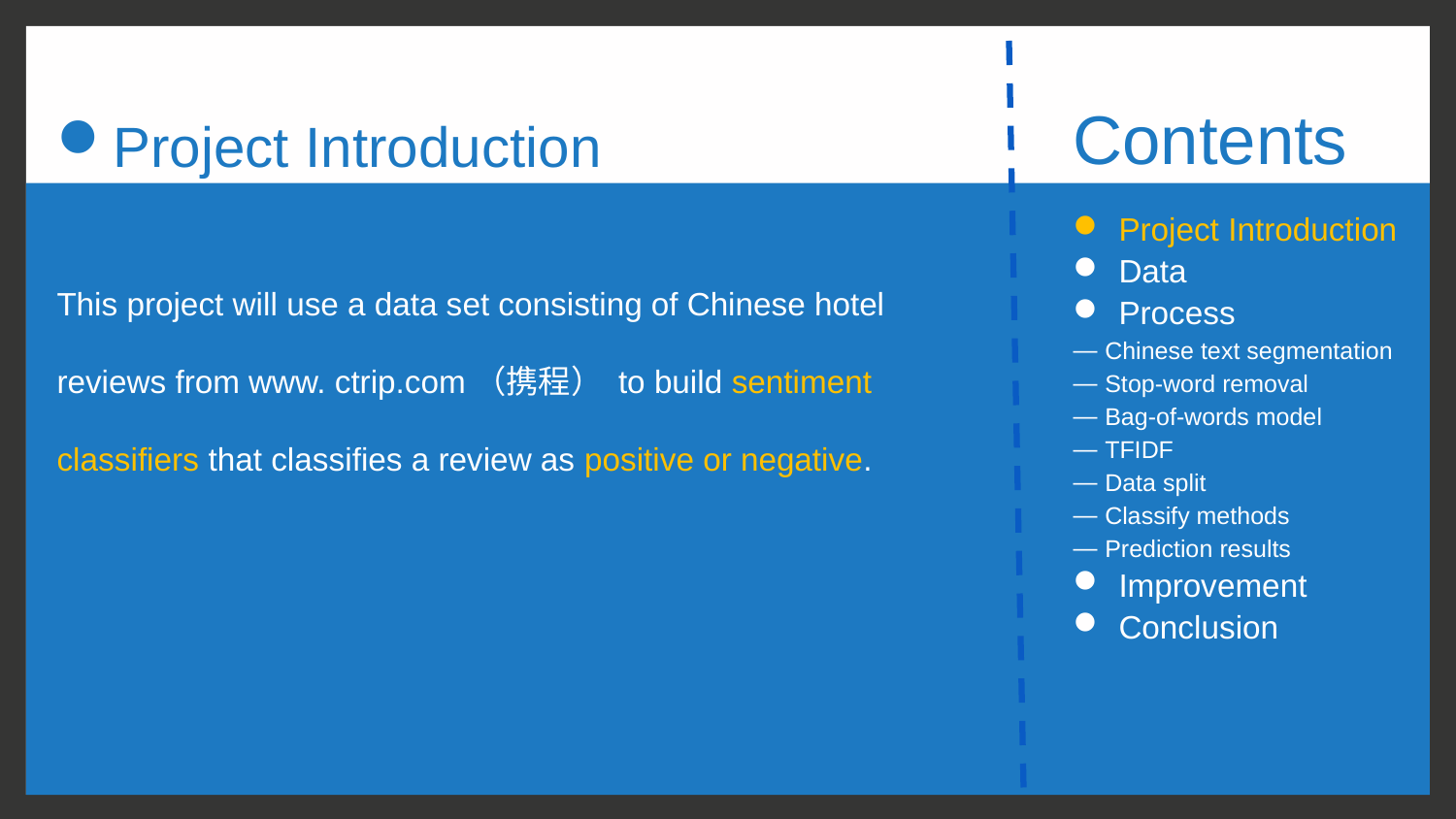

# Project Introduction
Contents
Project Introduction
Data
Process
Chinese text segmentation
Stop-word removal
Bag-of-words model
TFIDF
Data split
Classify methods
Prediction results
Improvement
Conclusion
This project will use a data set consisting of Chinese hotel reviews from www. ctrip.com（携程） to build sentiment classifiers that classifies a review as positive or negative.